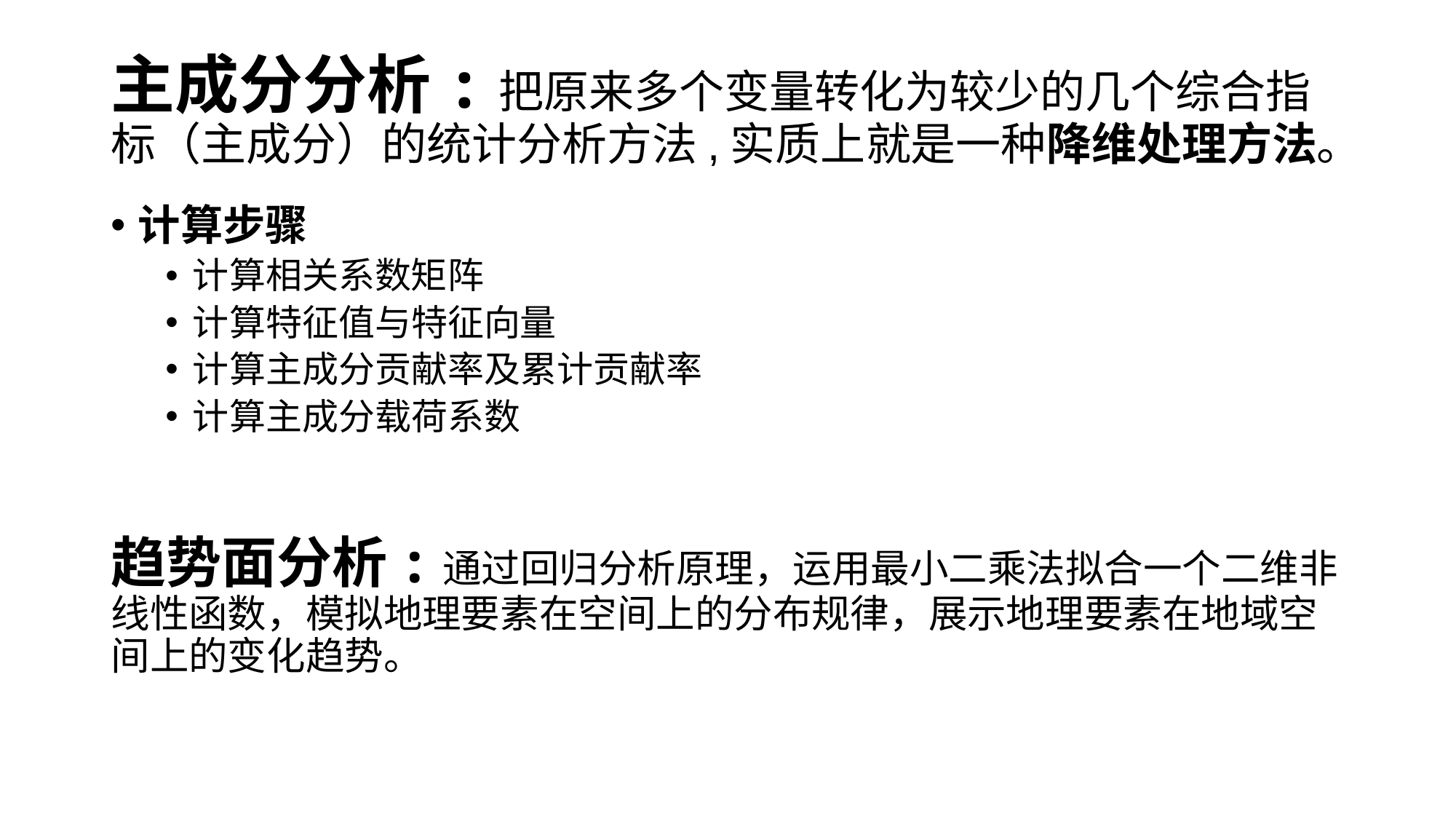

# 主成分分析:把原来多个变量转化为较少的几个综合指标（主成分）的统计分析方法,实质上就是一种降维处理方法。
计算步骤
计算相关系数矩阵
计算特征值与特征向量
计算主成分贡献率及累计贡献率
计算主成分载荷系数
趋势面分析:通过回归分析原理，运用最小二乘法拟合一个二维非线性函数，模拟地理要素在空间上的分布规律，展示地理要素在地域空间上的变化趋势。